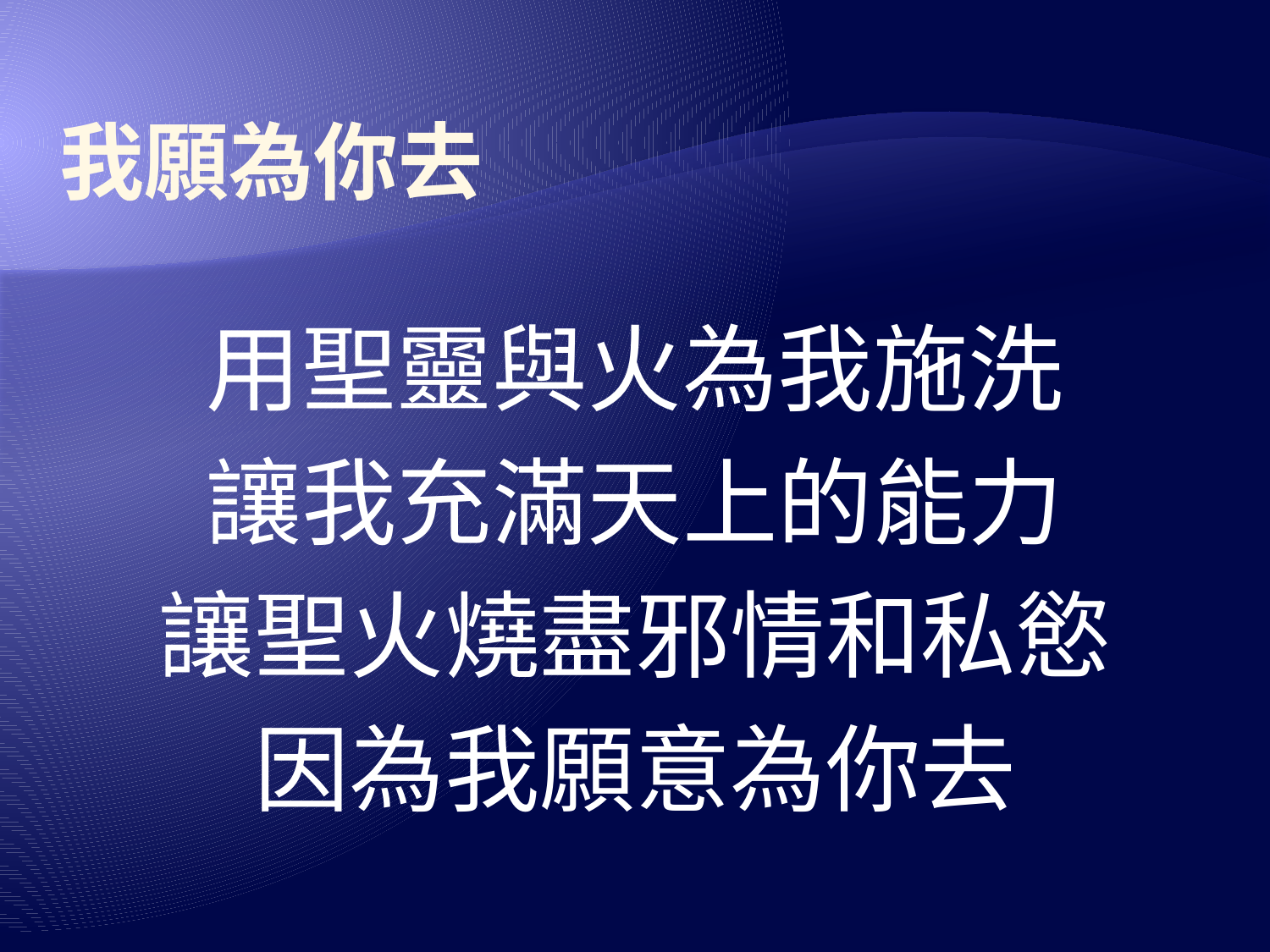

# 我願為你去
用聖靈與火為我施洗
讓我充滿天上的能力
讓聖火燒盡邪情和私慾
因為我願意為你去